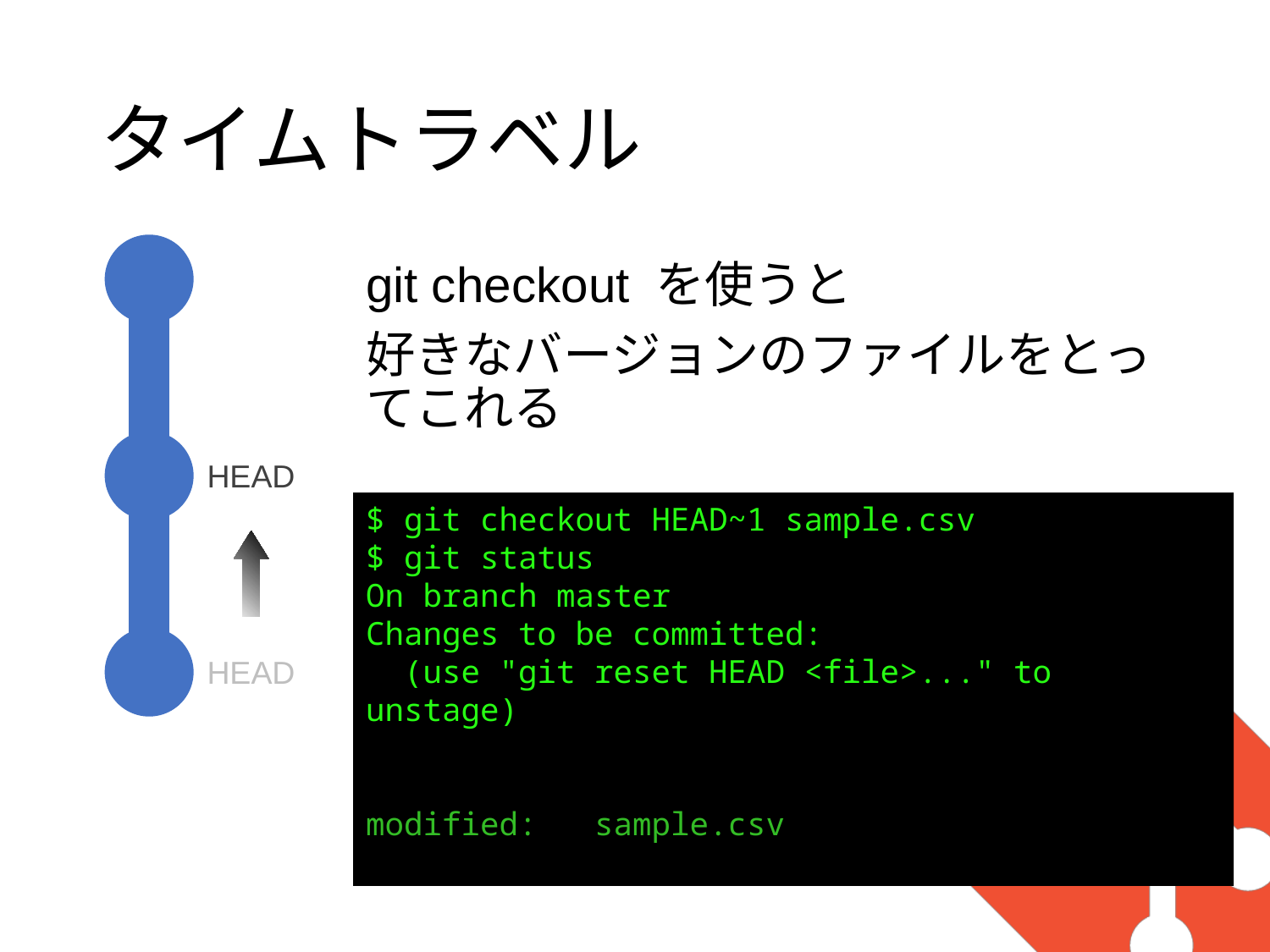

# タイムトラベル

git checkout を使うと
好きなバージョンのファイルをとってこれる

HEAD
$ git checkout HEAD~1 sample.csv
$ git status
On branch master
Changes to be committed:
  (use "git reset HEAD <file>..." to unstage)

modified:   sample.csv

HEAD